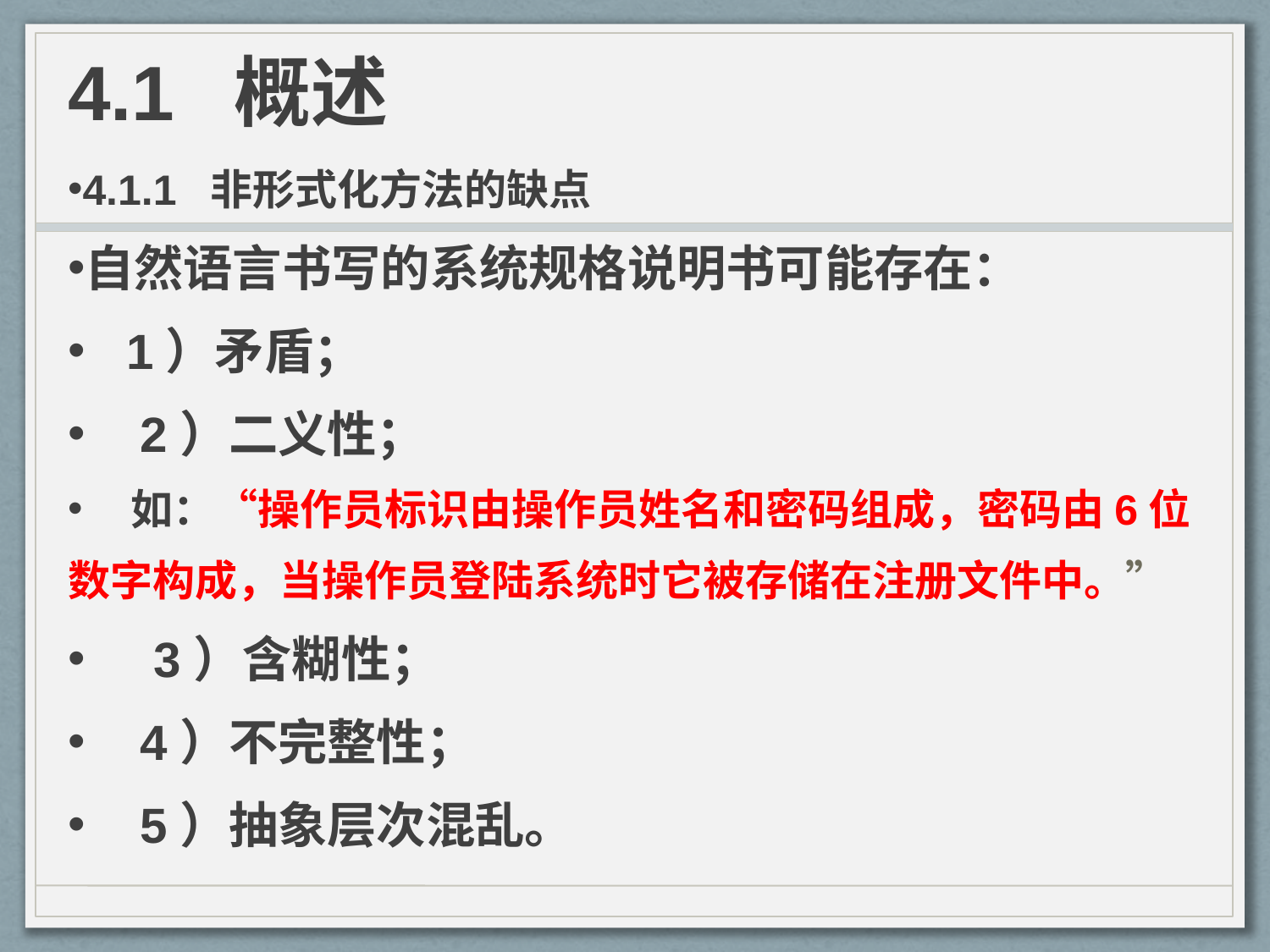

# 4.1  概述
4.1.1  非形式化方法的缺点
自然语言书写的系统规格说明书可能存在：
   1）矛盾；
    2）二义性；
    如：“操作员标识由操作员姓名和密码组成，密码由6位数字构成，当操作员登陆系统时它被存储在注册文件中。”
     3）含糊性；
    4）不完整性；
    5）抽象层次混乱。